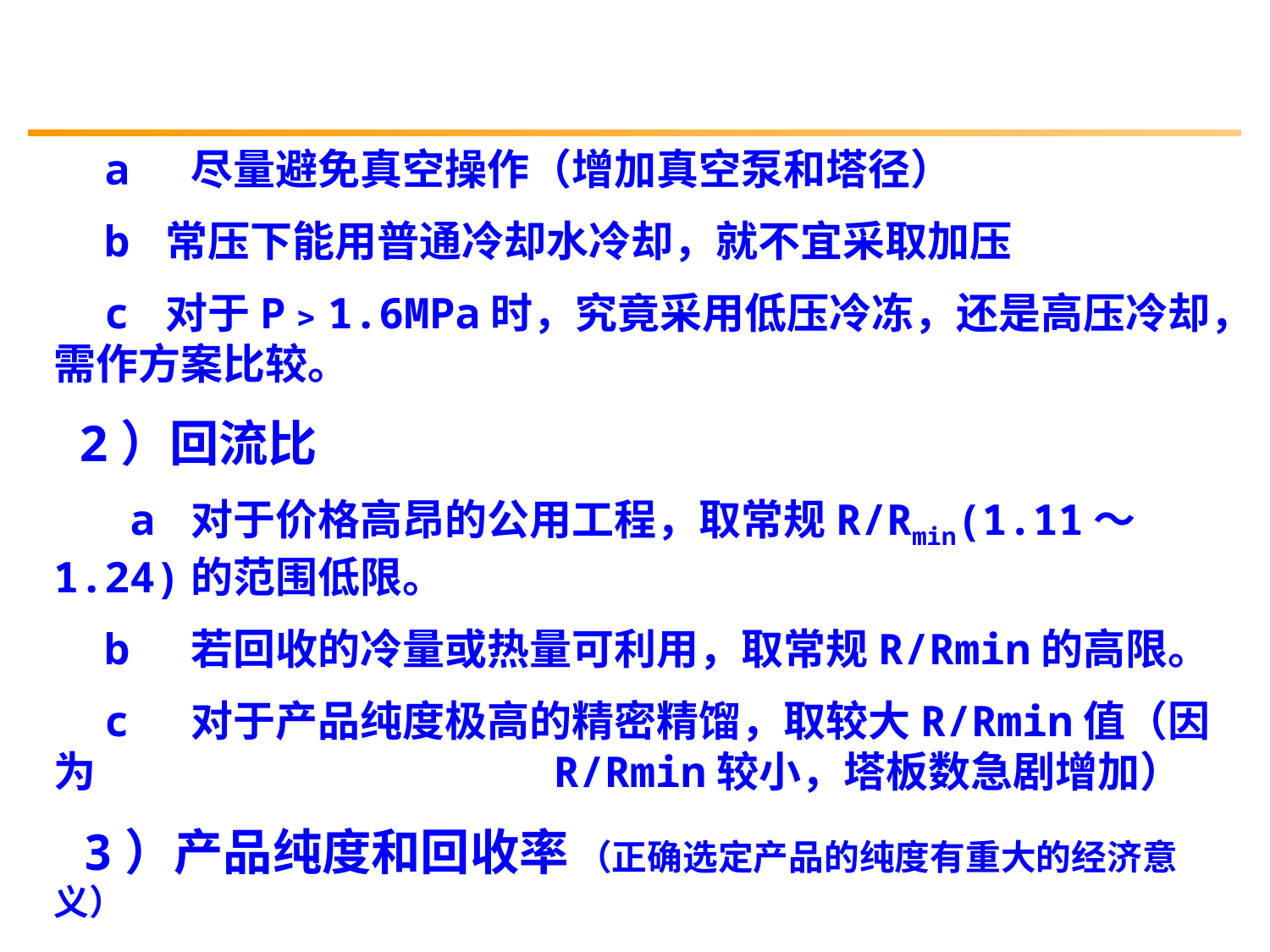

a  尽量避免真空操作（增加真空泵和塔径）
  b 常压下能用普通冷却水冷却，就不宜采取加压
  c 对于P﹥1.6MPa时，究竟采用低压冷冻，还是高压冷却，需作方案比较。
 2）回流比
   a 对于价格高昂的公用工程，取常规R/Rmin(1.11～1.24)的范围低限。
  b  若回收的冷量或热量可利用，取常规R/Rmin的高限。
  c  对于产品纯度极高的精密精馏，取较大R/Rmin值（因为                                               R/Rmin较小，塔板数急剧增加）
 3）产品纯度和回收率 （正确选定产品的纯度有重大的经济意义）